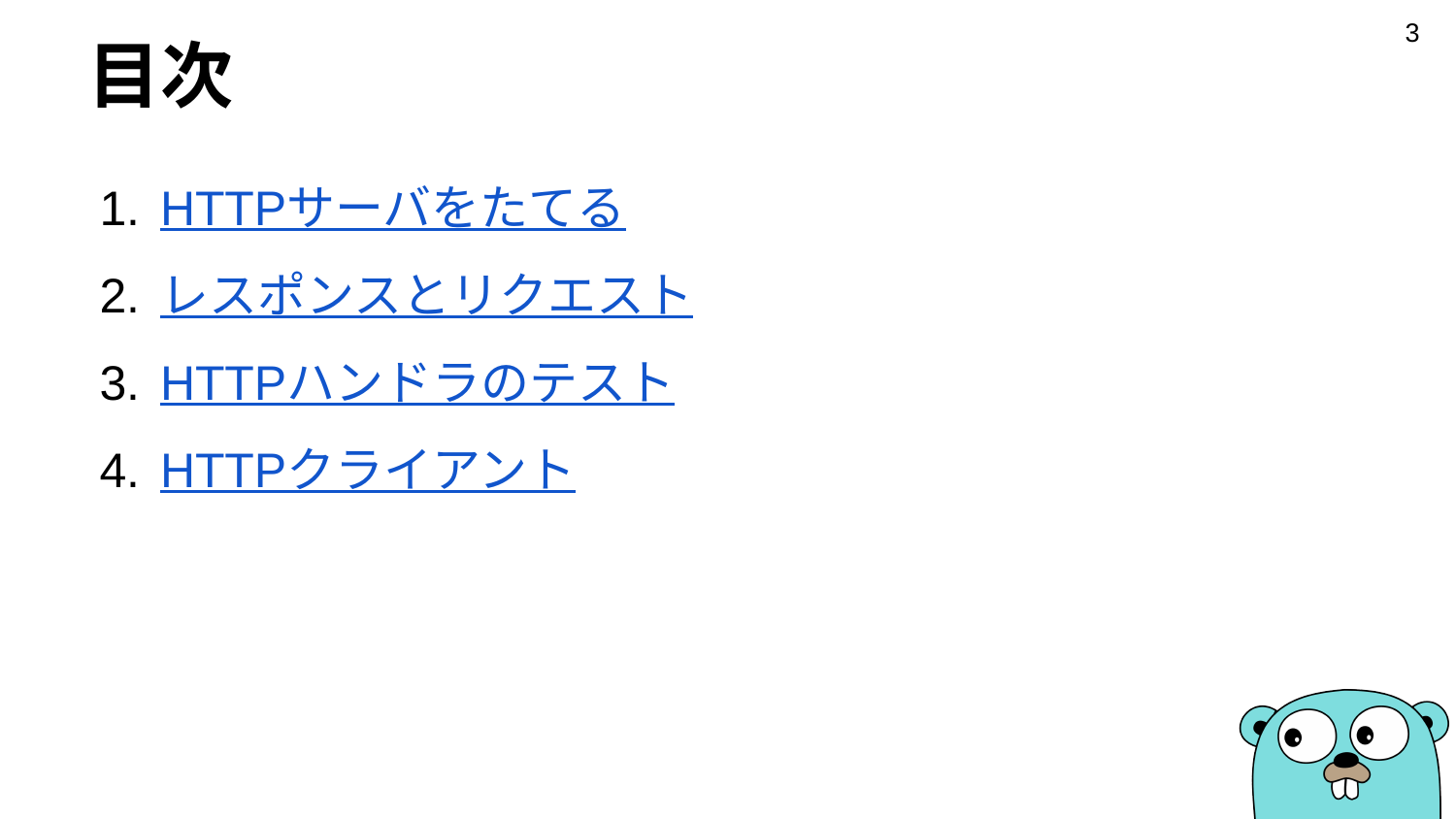

3
# 目次
HTTPサーバをたてる
レスポンスとリクエスト
HTTPハンドラのテスト
HTTPクライアント